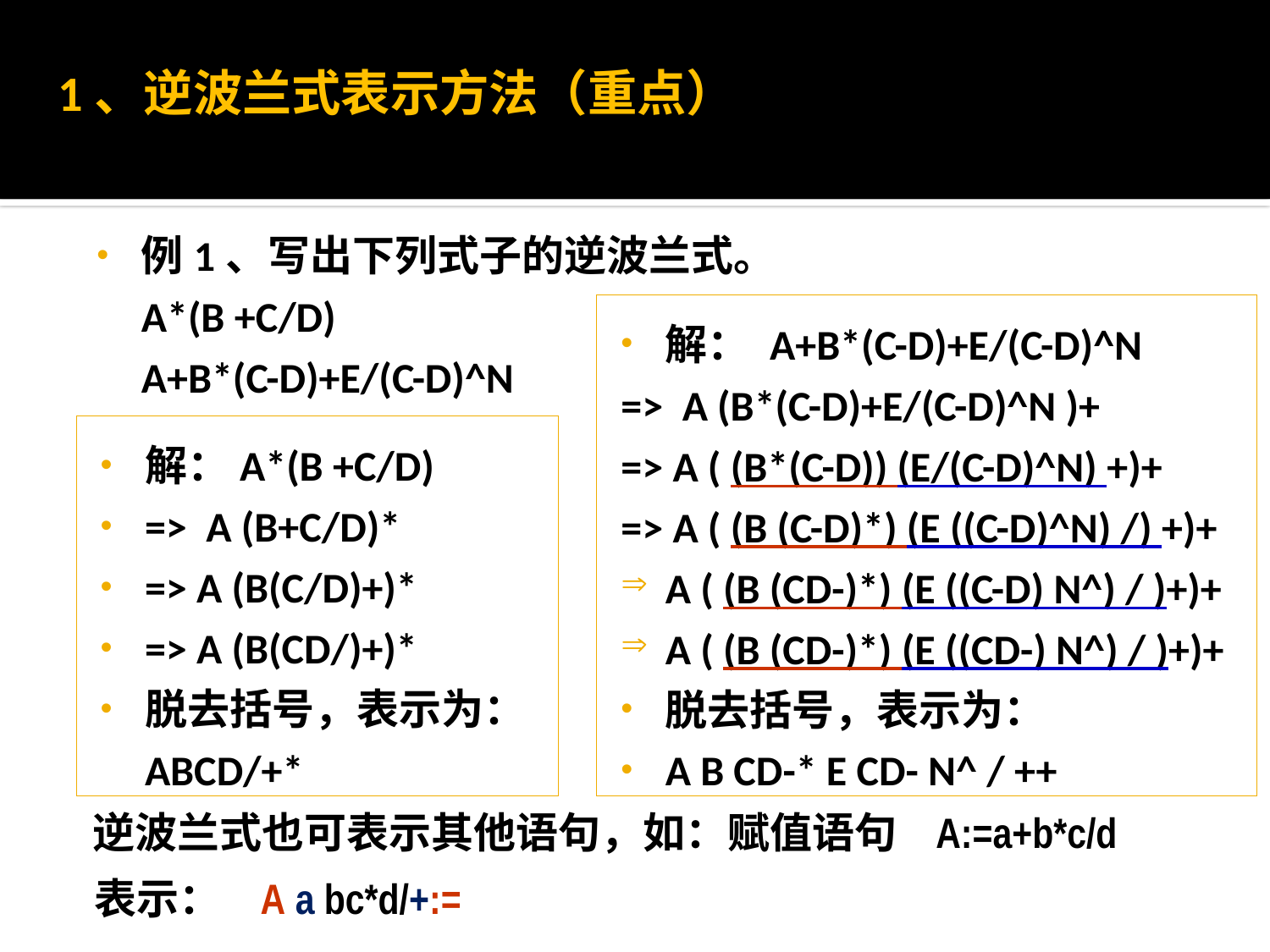

1、逆波兰式表示方法（重点）
例1、写出下列式子的逆波兰式。
	A*(B +C/D)
	A+B*(C-D)+E/(C-D)^N
解： A+B*(C-D)+E/(C-D)^N
=>  A (B*(C-D)+E/(C-D)^N )+
=> A ( (B*(C-D)) (E/(C-D)^N) +)+
=> A ( (B (C-D)*) (E ((C-D)^N) /) +)+
A ( (B (CD-)*) (E ((C-D) N^) / )+)+
A ( (B (CD-)*) (E ((CD-) N^) / )+)+
脱去括号，表示为：
A B CD-* E CD- N^ / ++

解：A*(B +C/D)
=>  A (B+C/D)*
=> A (B(C/D)+)*
=> A (B(CD/)+)*
脱去括号，表示为：ABCD/+*
逆波兰式也可表示其他语句，如：赋值语句   A:=a+b*c/d
表示：   A a bc*d/+:=